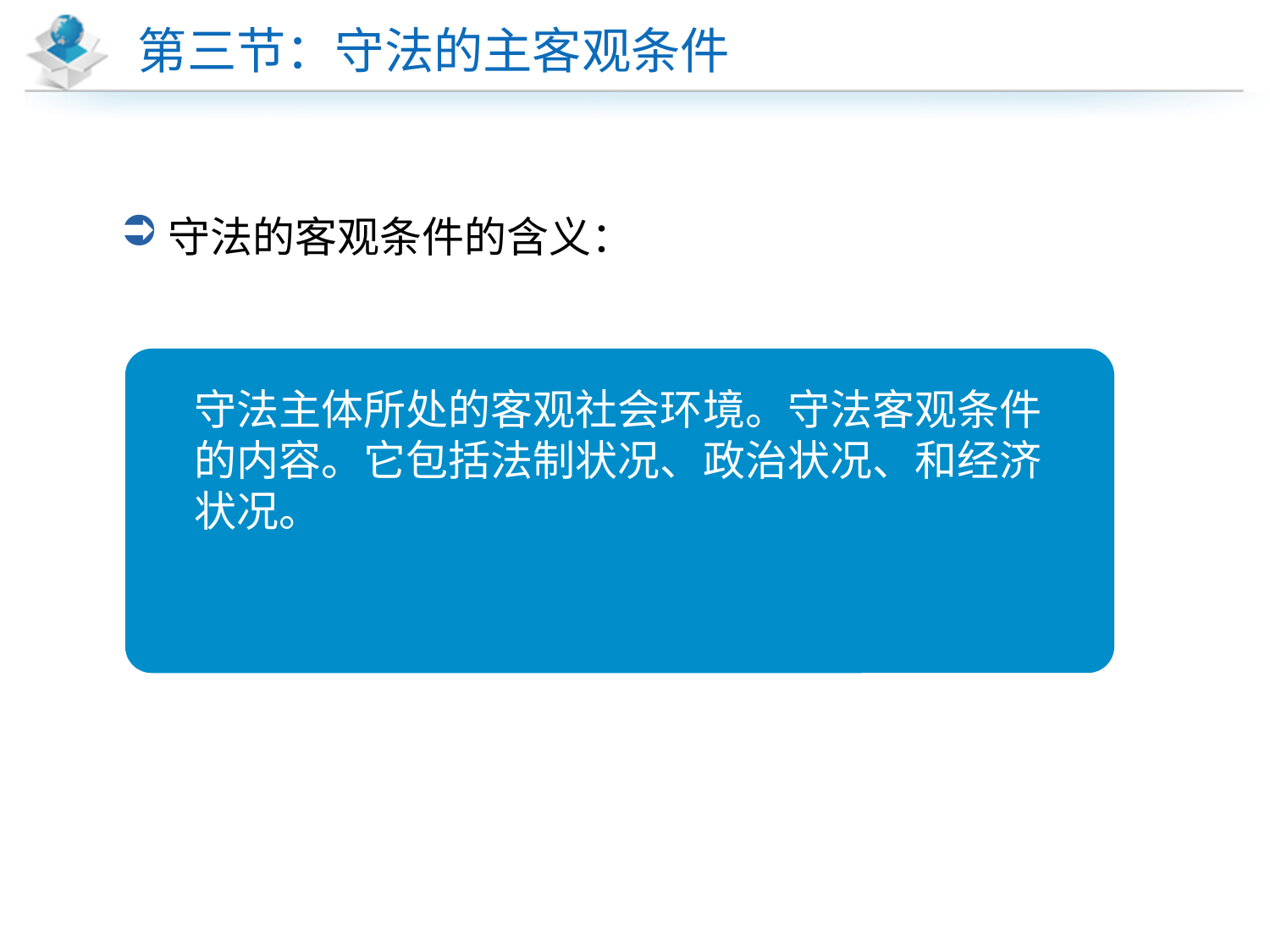

# 第三节：守法的主客观条件
守法的客观条件的含义：

守法主体所处的客观社会环境。守法客观条件的内容。它包括法制状况、政治状况、和经济状况。